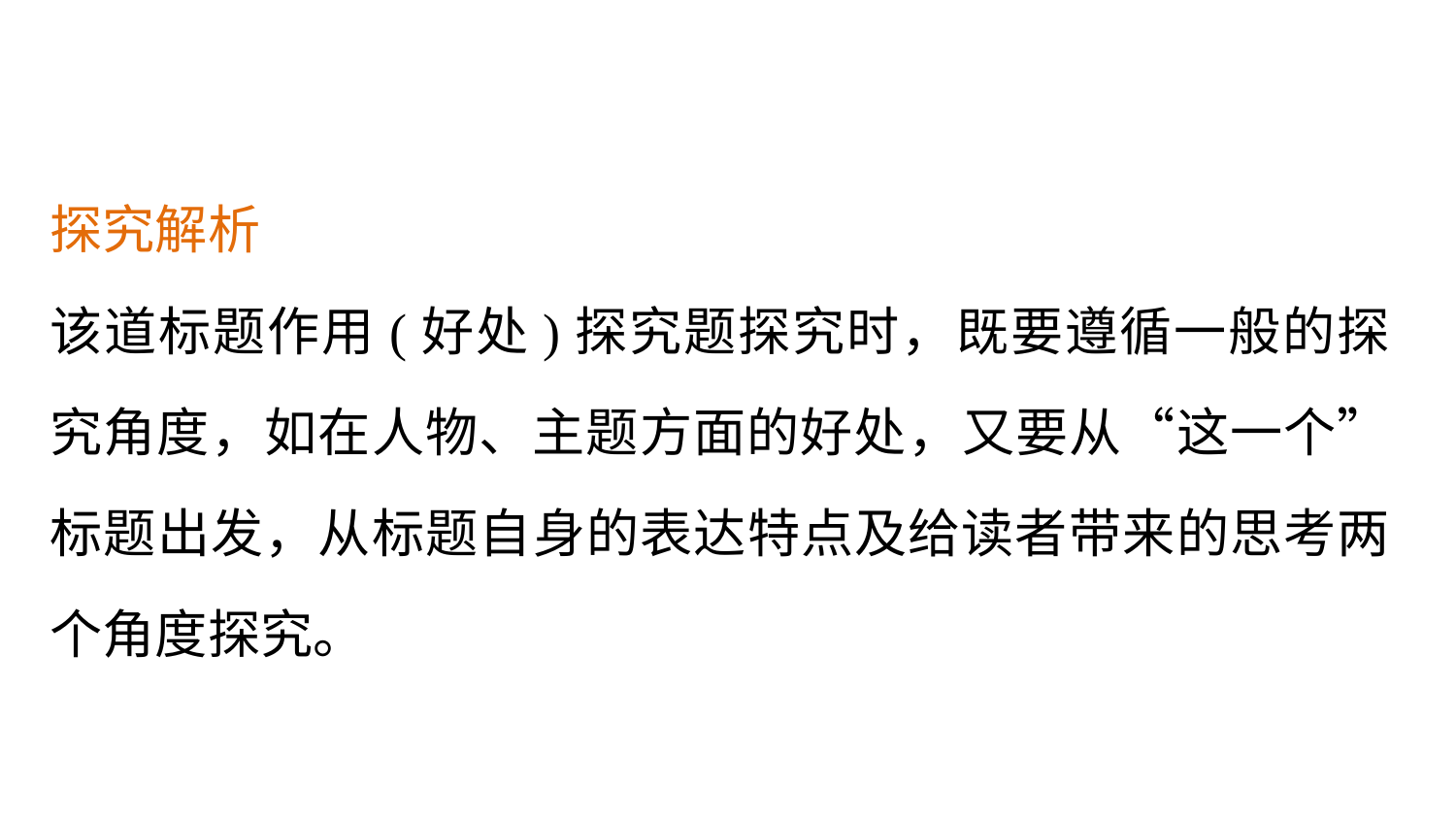

探究解析
该道标题作用(好处)探究题探究时，既要遵循一般的探究角度，如在人物、主题方面的好处，又要从“这一个”标题出发，从标题自身的表达特点及给读者带来的思考两个角度探究。